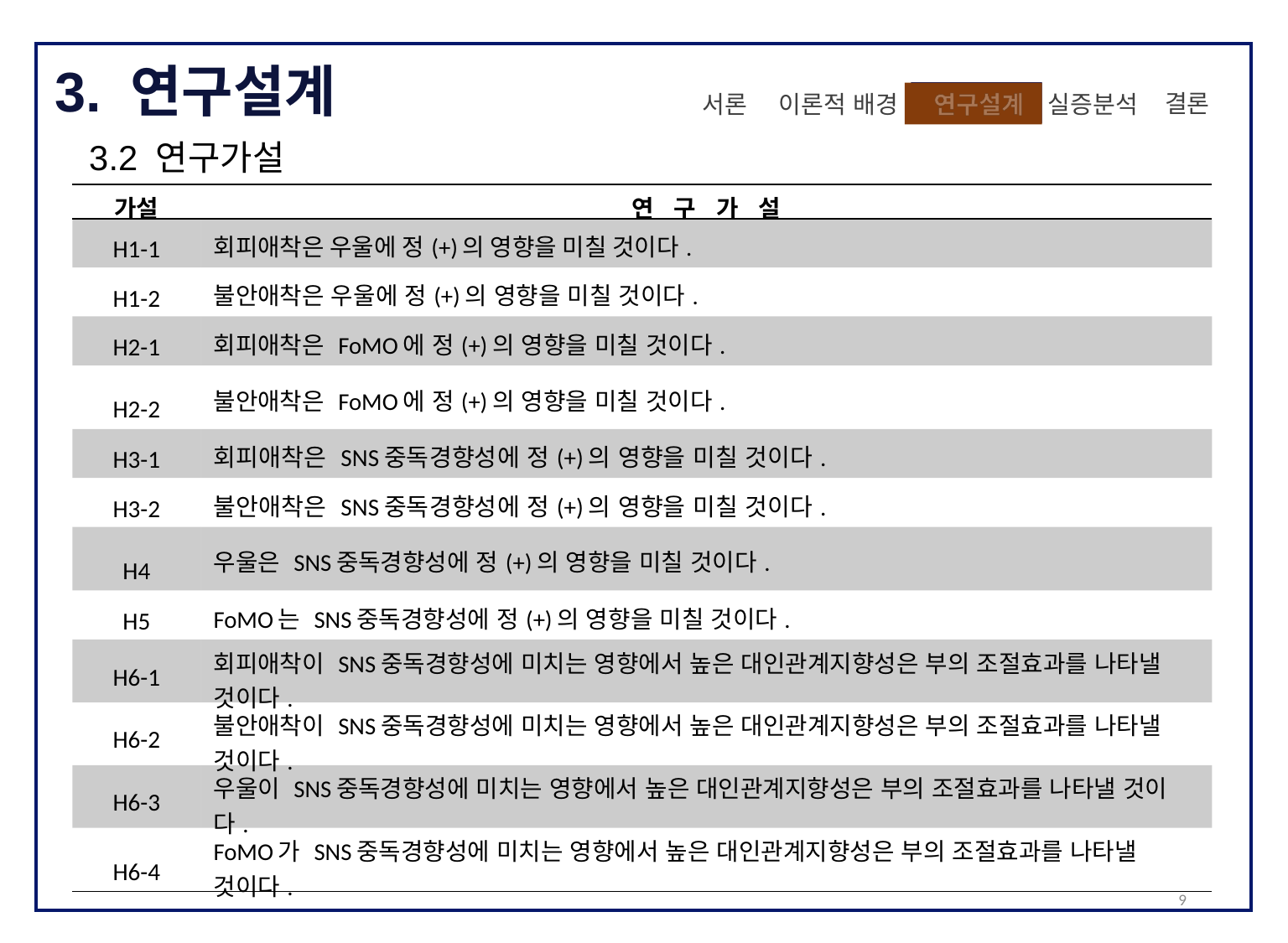

3. 연구설계

 결론
실증분석
이론적 배경
 연구설계
 연구설계
서론
3.2 연구가설
| 가설 | 연 구 가 설 |
| --- | --- |
| H1-1 | 회피애착은 우울에 정(+)의 영향을 미칠 것이다. |
| H1-2 | 불안애착은 우울에 정(+)의 영향을 미칠 것이다. |
| H2-1 | 회피애착은 FoMO에 정(+)의 영향을 미칠 것이다. |
| H2-2 | 불안애착은 FoMO에 정(+)의 영향을 미칠 것이다. |
| H3-1 | 회피애착은 SNS중독경향성에 정(+)의 영향을 미칠 것이다. |
| H3-2 | 불안애착은 SNS중독경향성에 정(+)의 영향을 미칠 것이다. |
| H4 | 우울은 SNS중독경향성에 정(+)의 영향을 미칠 것이다. |
| H5 | FoMO는 SNS중독경향성에 정(+)의 영향을 미칠 것이다. |
| H6-1 | 회피애착이 SNS중독경향성에 미치는 영향에서 높은 대인관계지향성은 부의 조절효과를 나타낼 것이다. |
| H6-2 | 불안애착이 SNS중독경향성에 미치는 영향에서 높은 대인관계지향성은 부의 조절효과를 나타낼 것이다. |
| H6-3 | 우울이 SNS중독경향성에 미치는 영향에서 높은 대인관계지향성은 부의 조절효과를 나타낼 것이다. |
| H6-4 | FoMO가 SNS중독경향성에 미치는 영향에서 높은 대인관계지향성은 부의 조절효과를 나타낼 것이다. |

9